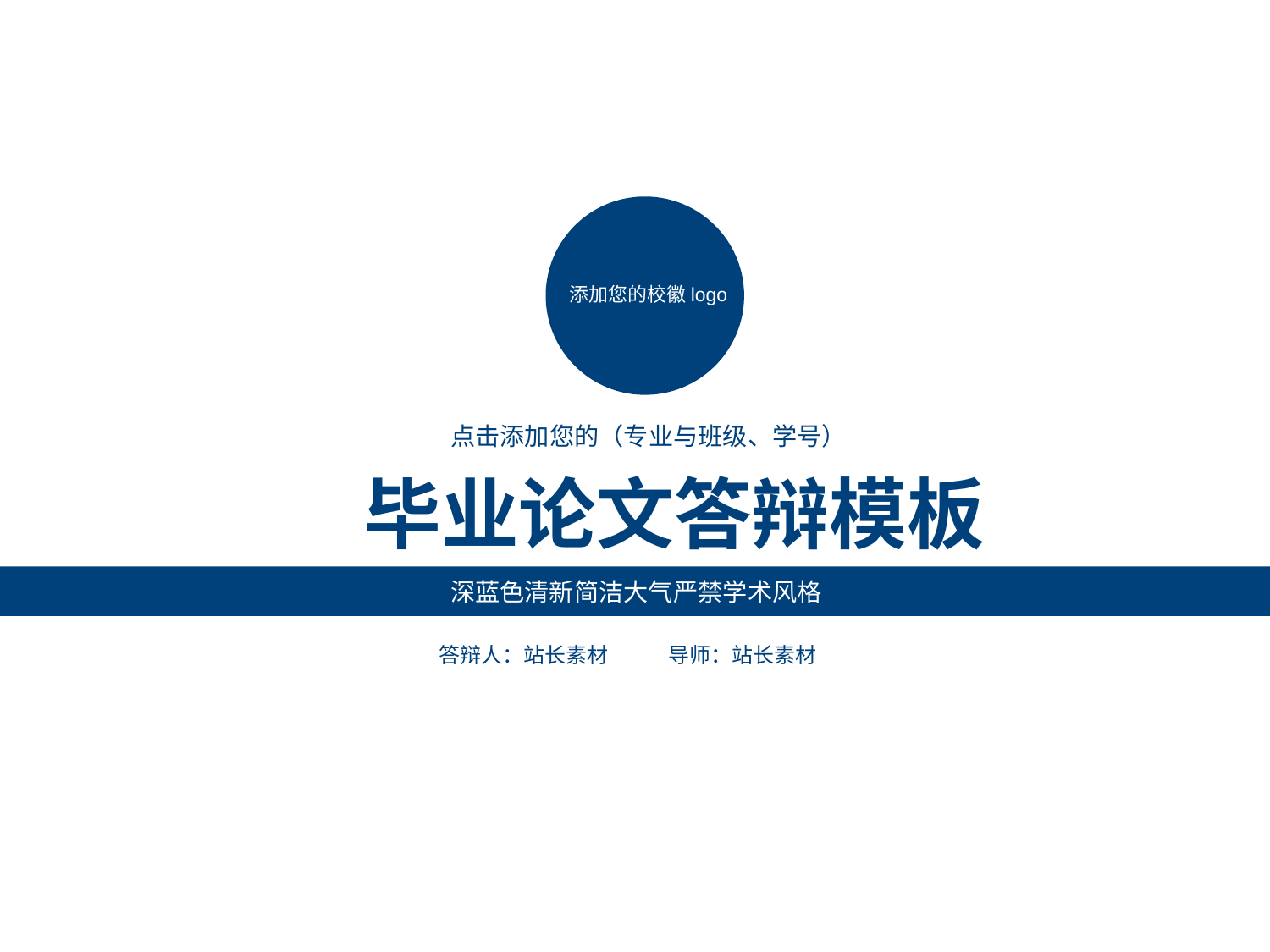

点击添加文本
添加您的校徽logo
点击添加您的（专业与班级、学号）
点击添加文本
  毕业论文答辩模板

深蓝色清新简洁大气严禁学术风格
点击添加文本
答辩人：站长素材             导师：站长素材
点击添加文本